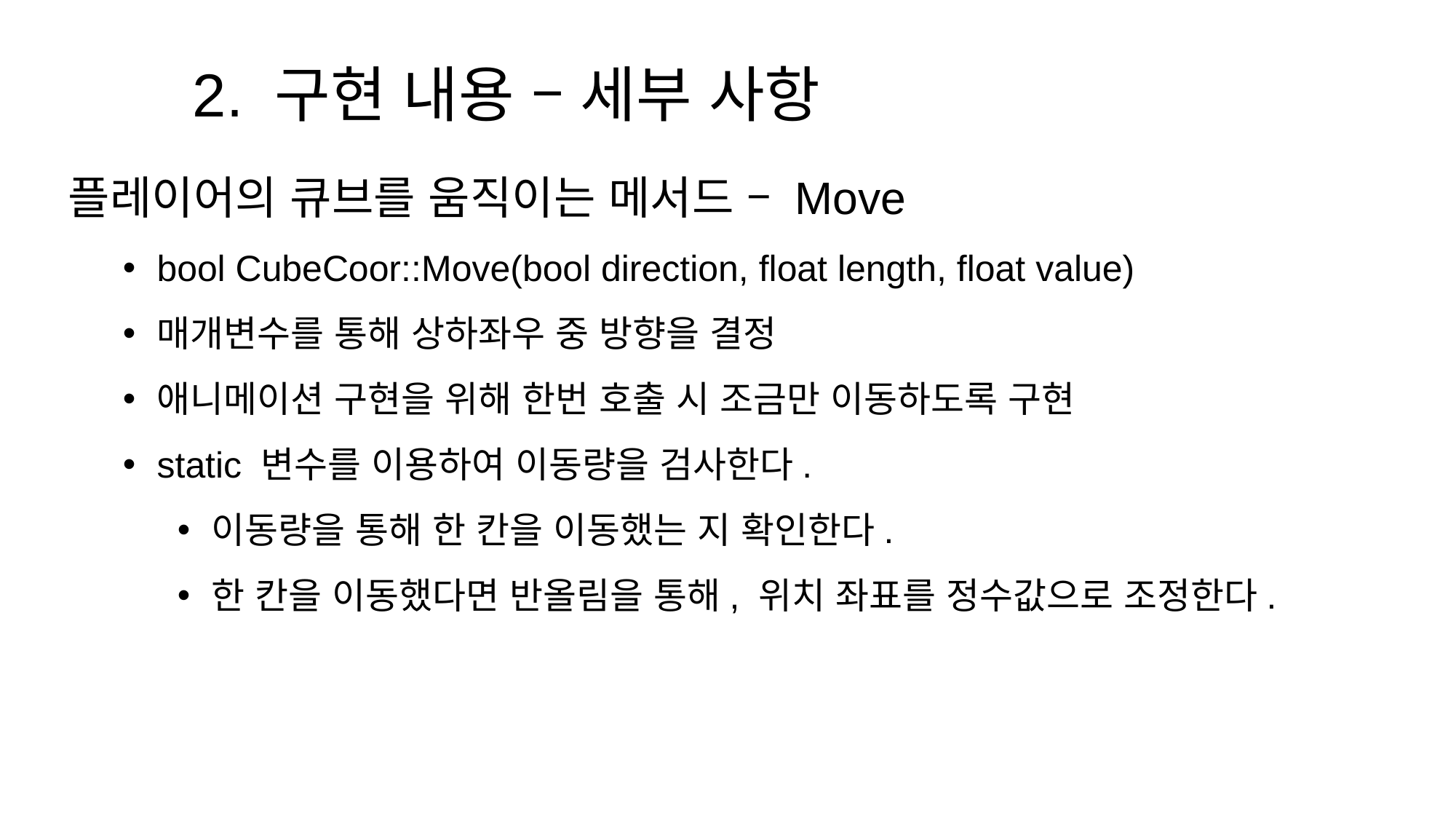

2. 구현 내용 – 세부 사항
플레이어의 큐브를 움직이는 메서드 – Move
bool CubeCoor::Move(bool direction, float length, float value)
매개변수를 통해 상하좌우 중 방향을 결정
애니메이션 구현을 위해 한번 호출 시 조금만 이동하도록 구현
static 변수를 이용하여 이동량을 검사한다.
이동량을 통해 한 칸을 이동했는 지 확인한다.
한 칸을 이동했다면 반올림을 통해, 위치 좌표를 정수값으로 조정한다.